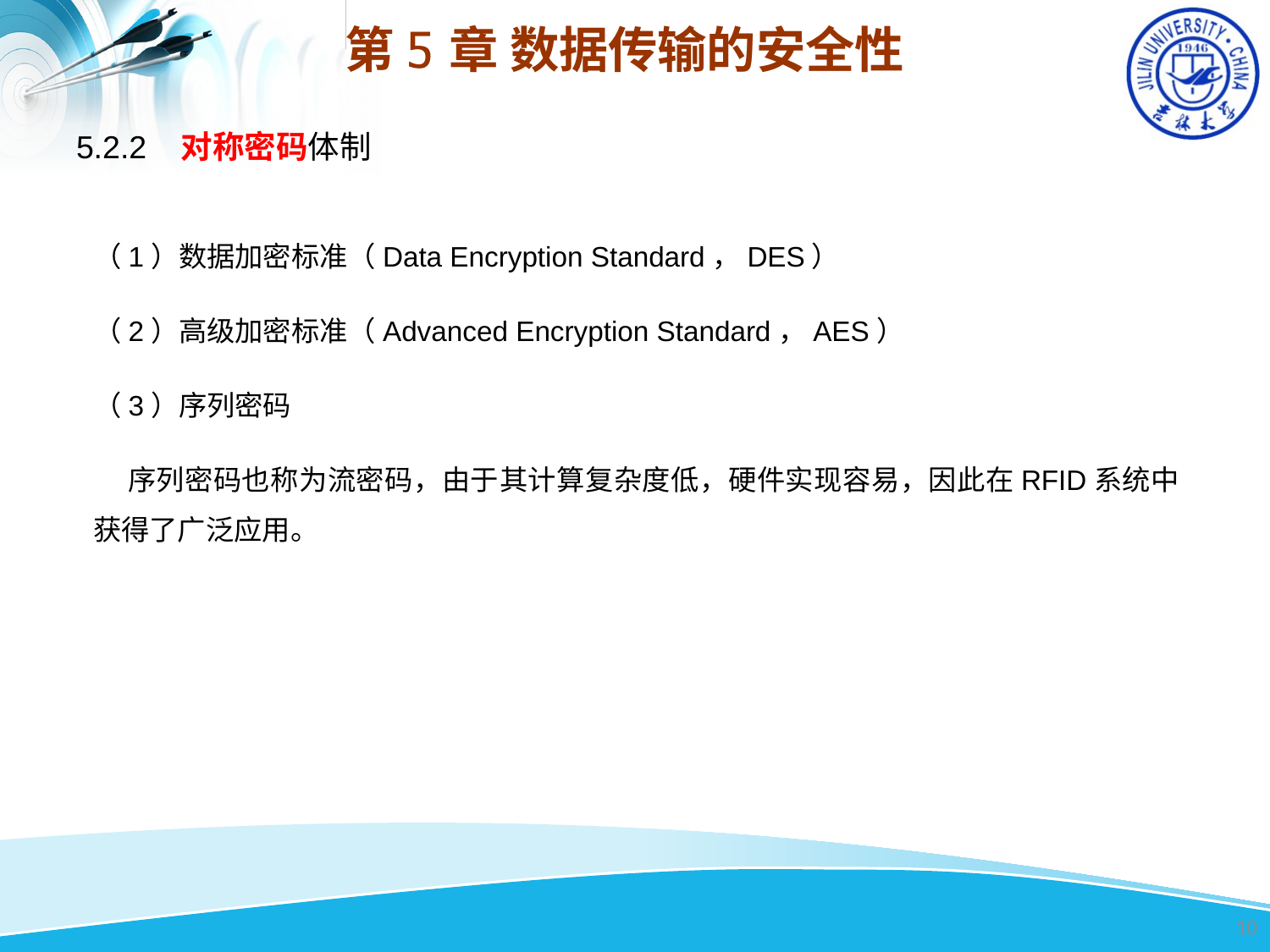

第5章 数据传输的安全性
5.2.2   对称密码体制
（1）数据加密标准（Data Encryption Standard，DES）
（2）高级加密标准（Advanced Encryption Standard，AES）
（3）序列密码
    序列密码也称为流密码，由于其计算复杂度低，硬件实现容易，因此在RFID系统中获得了广泛应用。
10